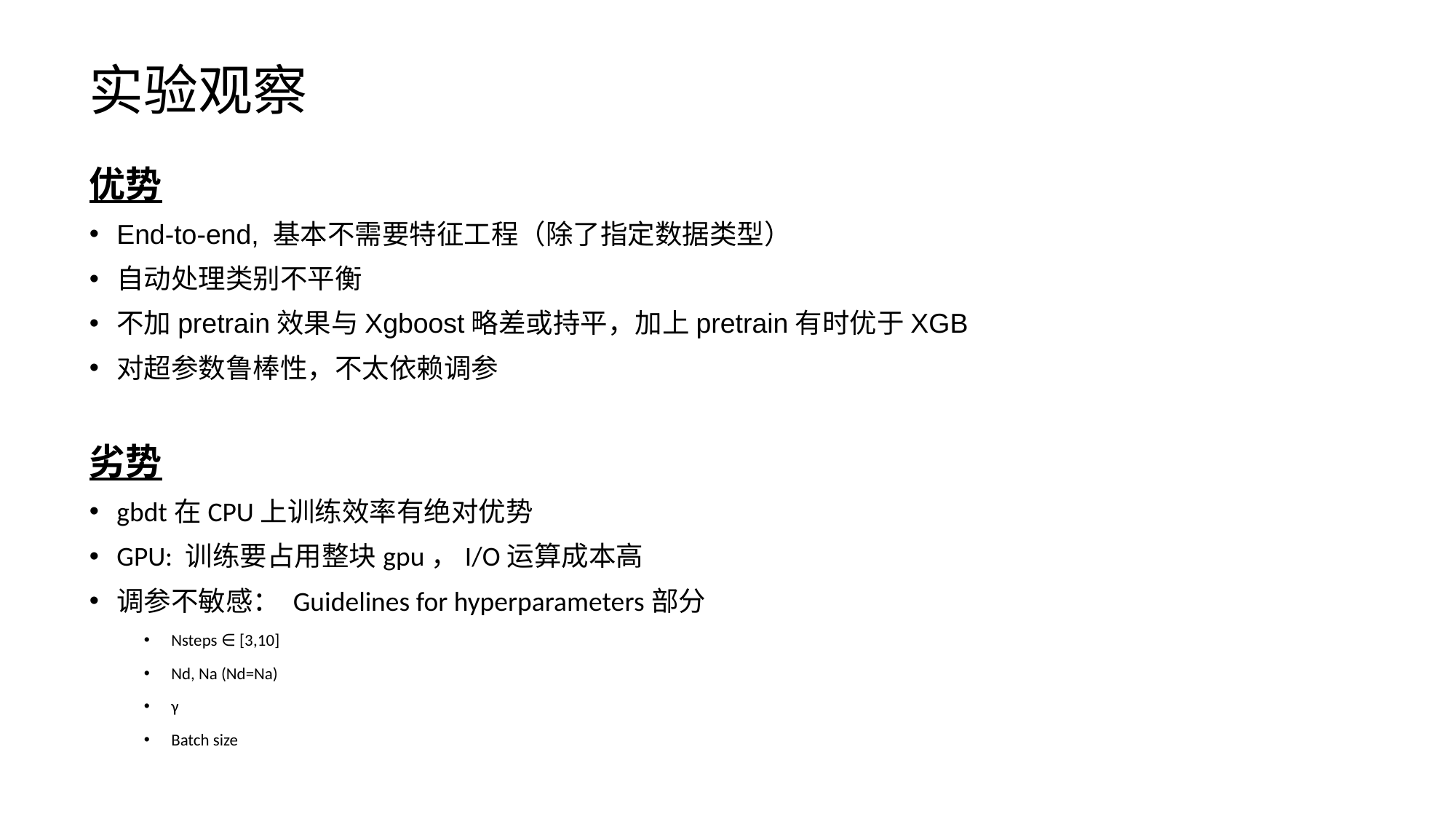

# 实验观察
优势
End-to-end, 基本不需要特征工程（除了指定数据类型）
自动处理类别不平衡
不加pretrain效果与Xgboost略差或持平，加上pretrain有时优于XGB
对超参数鲁棒性，不太依赖调参

劣势
gbdt在CPU上训练效率有绝对优势
GPU: 训练要占用整块gpu，I/O运算成本高
调参不敏感： Guidelines for hyperparameters部分
Nsteps ∈ [3,10]
Nd, Na (Nd=Na)
γ
Batch size